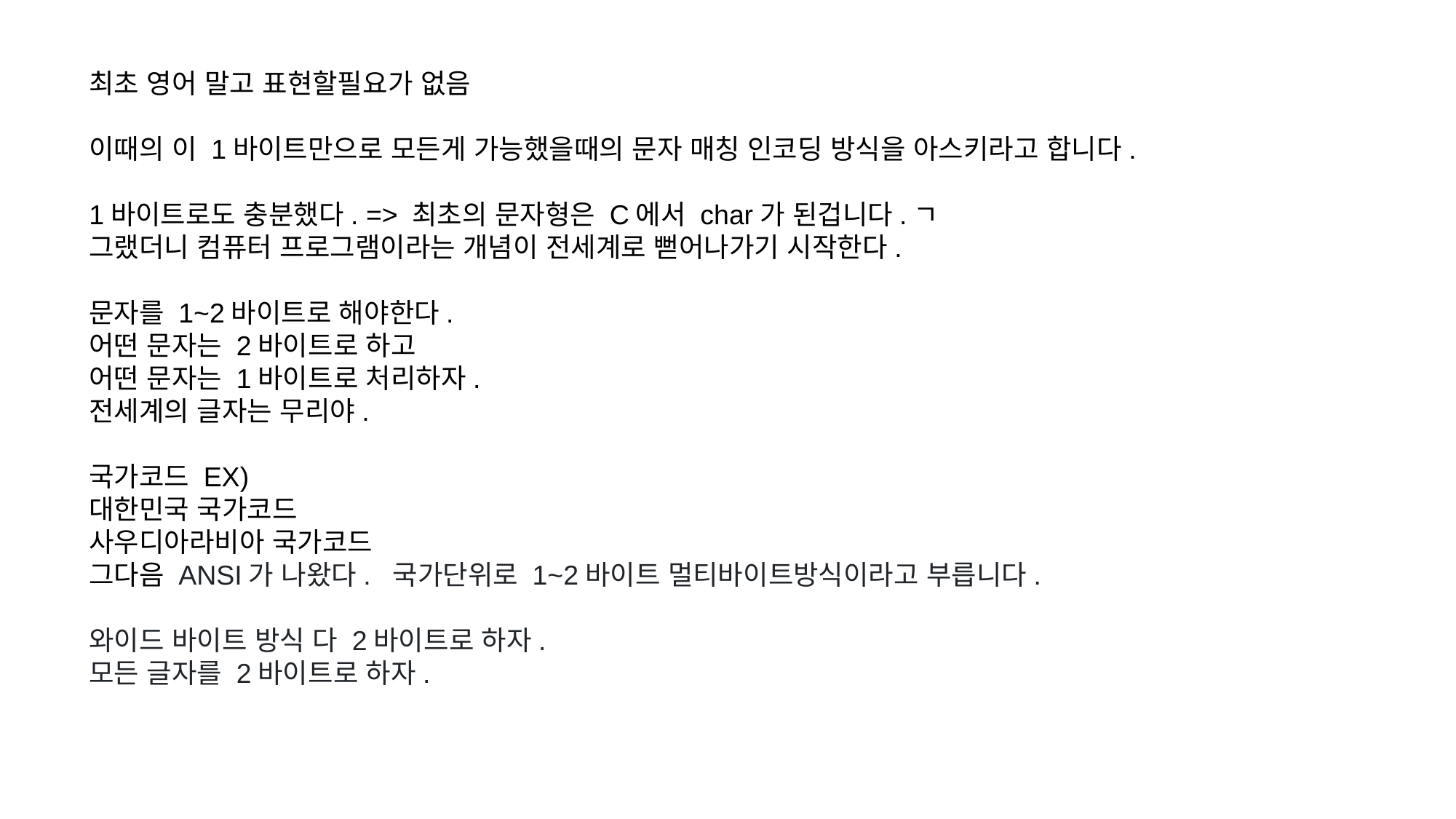

최초 영어 말고 표현할필요가 없음

이때의 이 1바이트만으로 모든게 가능했을때의 문자 매칭 인코딩 방식을 아스키라고 합니다.

1바이트로도 충분했다. => 최초의 문자형은 C에서 char가 된겁니다.ㄱ
그랬더니 컴퓨터 프로그램이라는 개념이 전세계로 뻗어나가기 시작한다.

문자를 1~2바이트로 해야한다.
어떤 문자는 2바이트로 하고
어떤 문자는 1바이트로 처리하자.
전세계의 글자는 무리야.

국가코드 EX)
대한민국 국가코드
사우디아라비아 국가코드
그다음 ANSI가 나왔다.  국가단위로 1~2바이트 멀티바이트방식이라고 부릅니다.

와이드 바이트 방식 다 2바이트로 하자.
모든 글자를 2바이트로 하자.